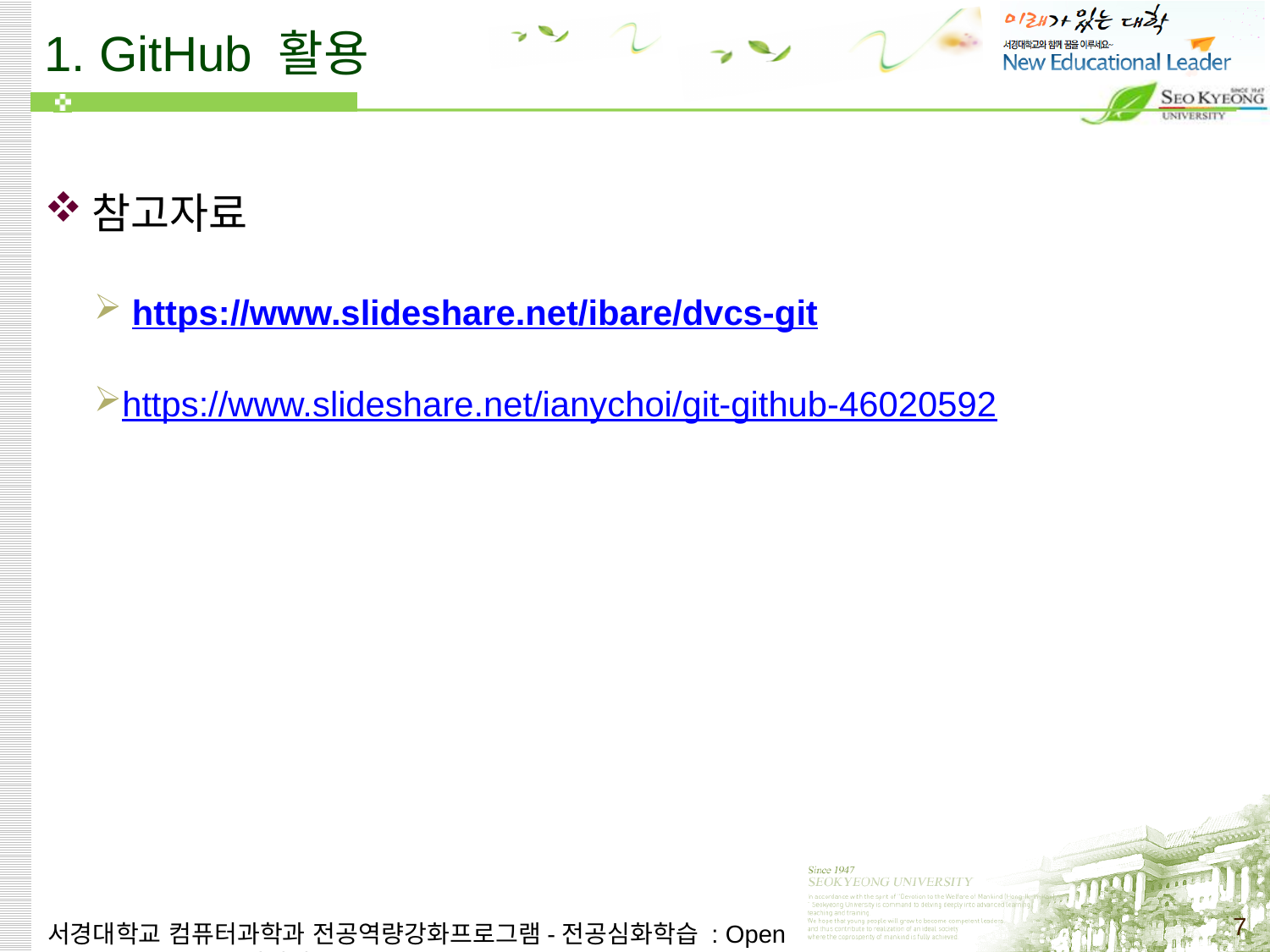

# 1. GitHub 활용
참고자료
 https://www.slideshare.net/ibare/dvcs-git
https://www.slideshare.net/ianychoi/git-github-46020592

서경대학교 컴퓨터과학과 전공역량강화프로그램-전공심화학습 : Open source & GitHub 이지영